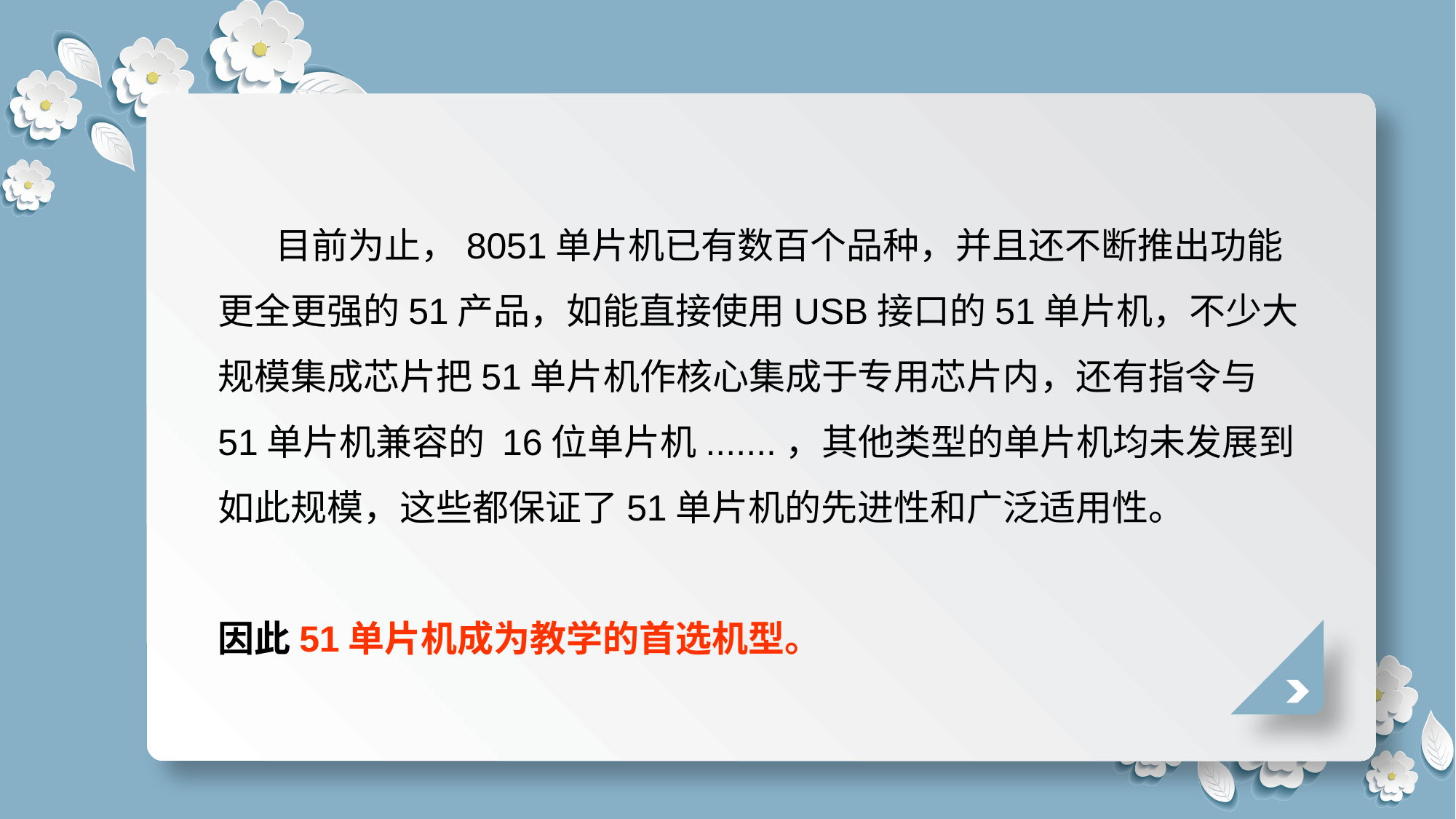

目前为止，8051单片机已有数百个品种，并且还不断推出功能更全更强的51产品，如能直接使用USB接口的51单片机，不少大规模集成芯片把51单片机作核心集成于专用芯片内，还有指令与51单片机兼容的 16位单片机.......，其他类型的单片机均未发展到如此规模，这些都保证了51单片机的先进性和广泛适用性。

因此51单片机成为教学的首选机型。

延时符